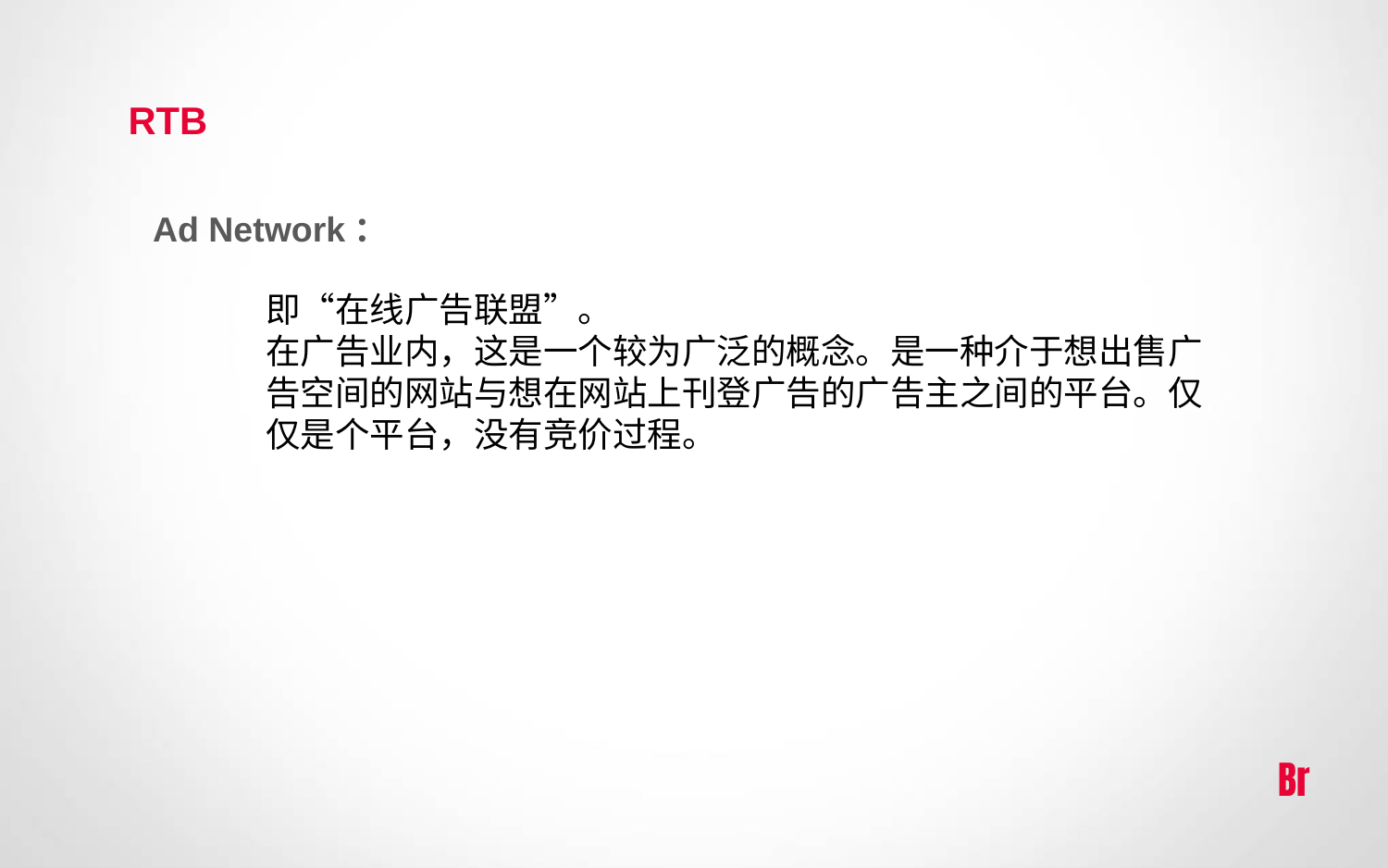

RTB
Ad Network：
即“在线广告联盟”。
在广告业内，这是一个较为广泛的概念。是一种介于想出售广告空间的网站与想在网站上刊登广告的广告主之间的平台。仅仅是个平台，没有竞价过程。